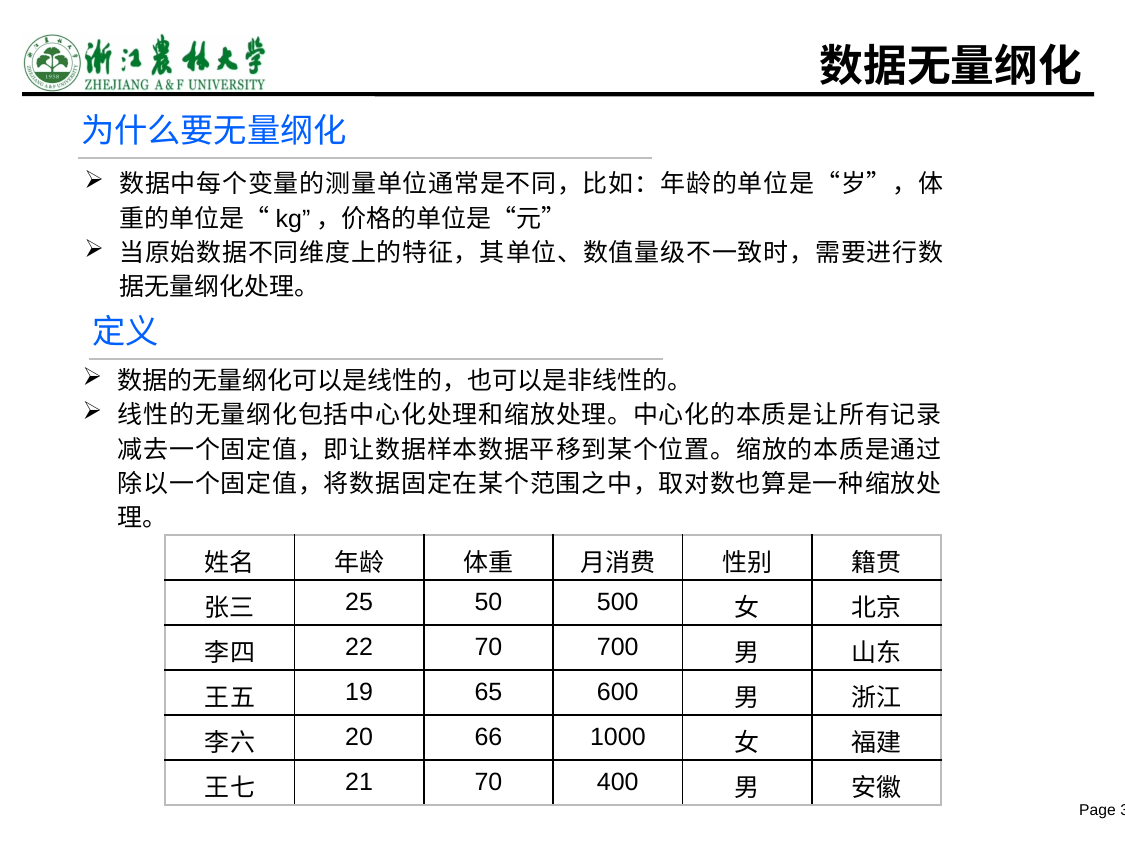

# 数据无量纲化
为什么要无量纲化
数据中每个变量的测量单位通常是不同，比如：年龄的单位是“岁”，体重的单位是“kg”，价格的单位是“元”
当原始数据不同维度上的特征，其单位、数值量级不一致时，需要进行数据无量纲化处理。
定义
数据的无量纲化可以是线性的，也可以是非线性的。
线性的无量纲化包括中心化处理和缩放处理。中心化的本质是让所有记录减去一个固定值，即让数据样本数据平移到某个位置。缩放的本质是通过除以一个固定值，将数据固定在某个范围之中，取对数也算是一种缩放处理。
| 姓名 | 年龄 | 体重 | 月消费 | 性别 | 籍贯 |
| --- | --- | --- | --- | --- | --- |
| 张三 | 25 | 50 | 500 | 女 | 北京 |
| 李四 | 22 | 70 | 700 | 男 | 山东 |
| 王五 | 19 | 65 | 600 | 男 | 浙江 |
| 李六 | 20 | 66 | 1000 | 女 | 福建 |
| 王七 | 21 | 70 | 400 | 男 | 安徽 |